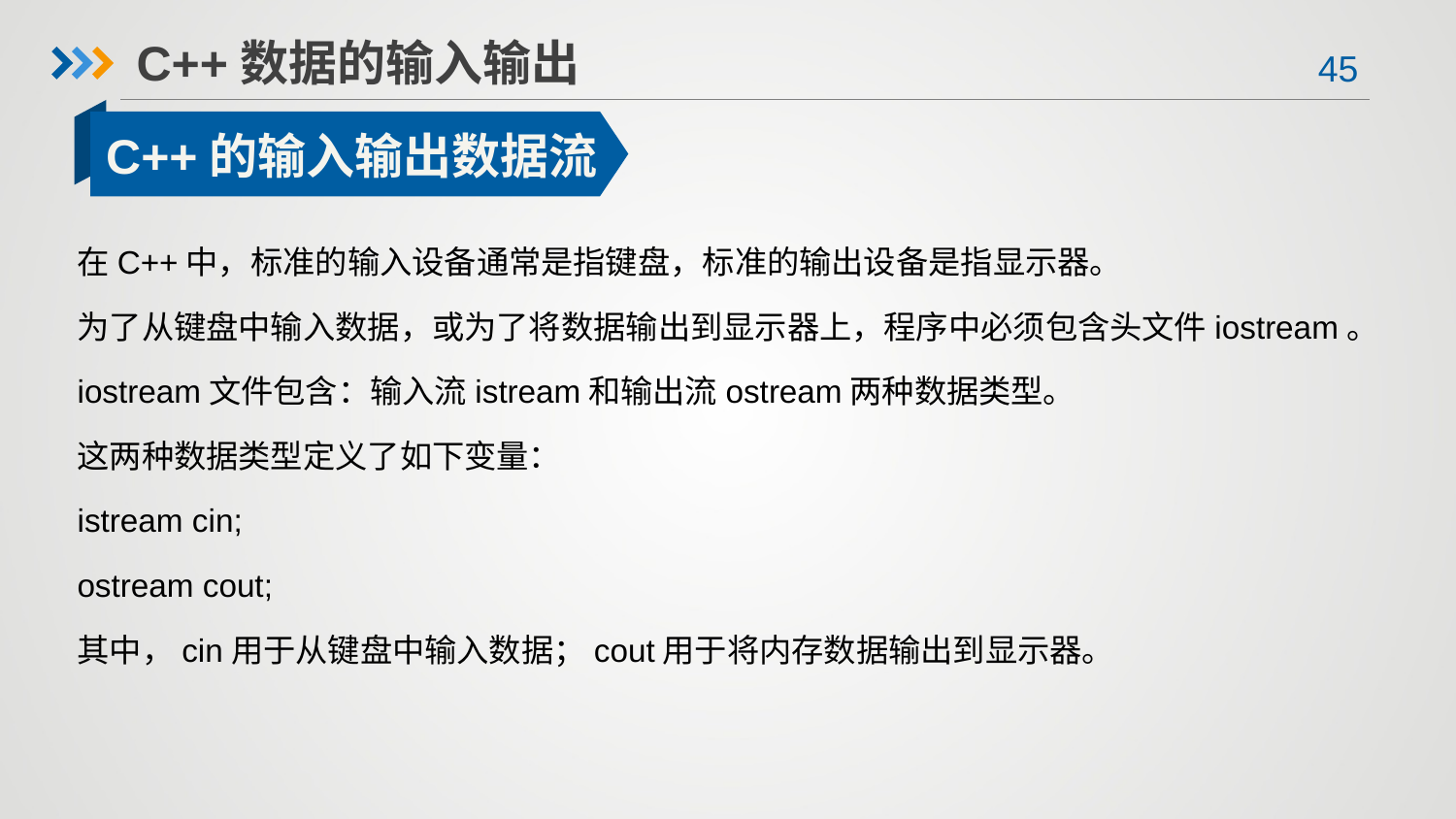

C++数据的输入输出

C++的输入输出数据流

在C++中，标准的输入设备通常是指键盘，标准的输出设备是指显示器。
为了从键盘中输入数据，或为了将数据输出到显示器上，程序中必须包含头文件iostream。
iostream文件包含：输入流istream和输出流ostream两种数据类型。
这两种数据类型定义了如下变量：
istream cin;
ostream cout;
其中，cin用于从键盘中输入数据；cout用于将内存数据输出到显示器。